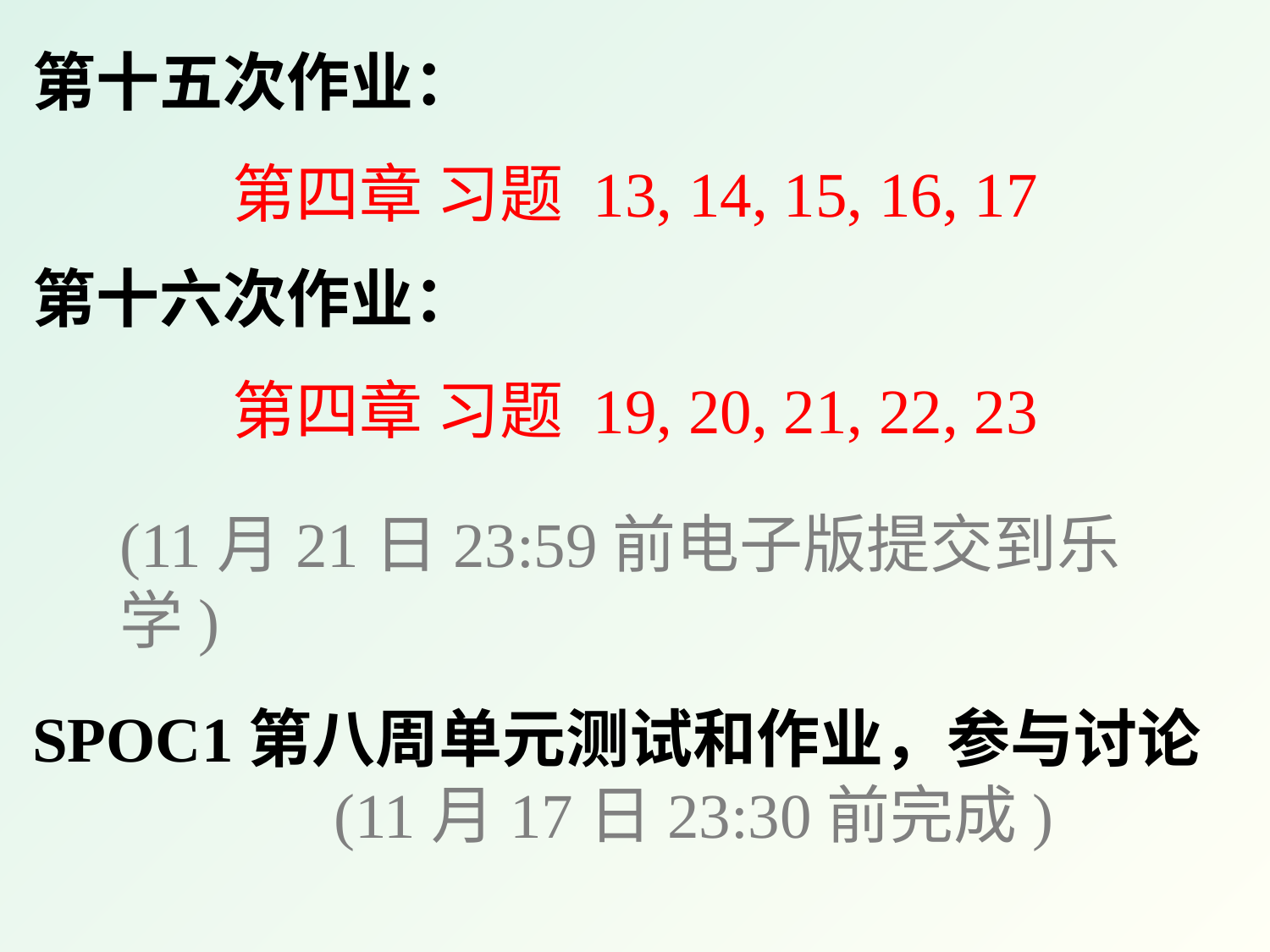

第十五次作业：
第四章 习题 13, 14, 15, 16, 17
第十六次作业：
第四章 习题 19, 20, 21, 22, 23
(11月21日23:59前电子版提交到乐学)
SPOC1第八周单元测试和作业，参与讨论
                   (11月17日23:30前完成)